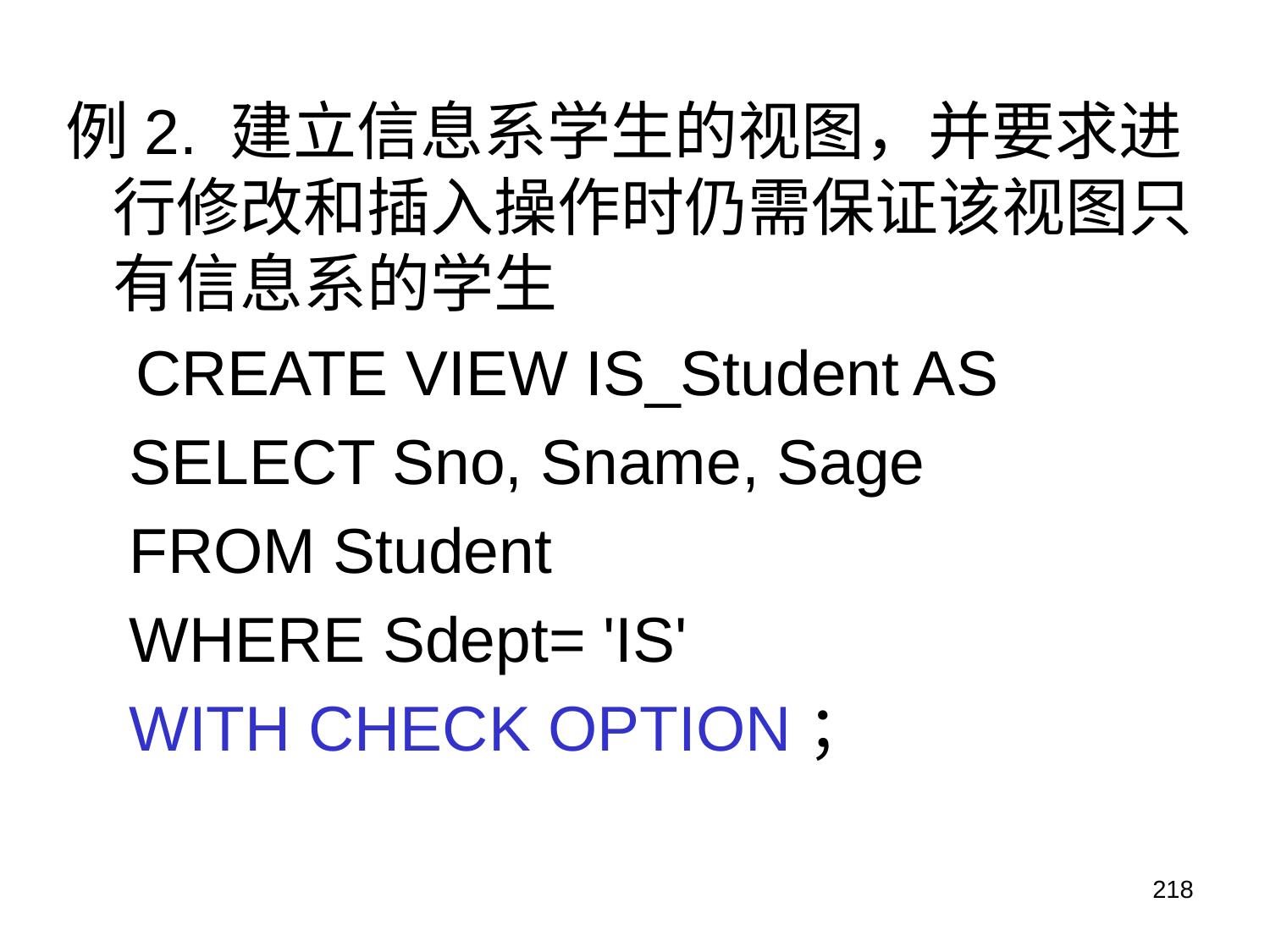

例2. 建立信息系学生的视图，并要求进行修改和插入操作时仍需保证该视图只有信息系的学生
    CREATE VIEW IS_Student AS
SELECT Sno, Sname, Sage
FROM Student
WHERE Sdept= 'IS'
WITH CHECK OPTION；
218